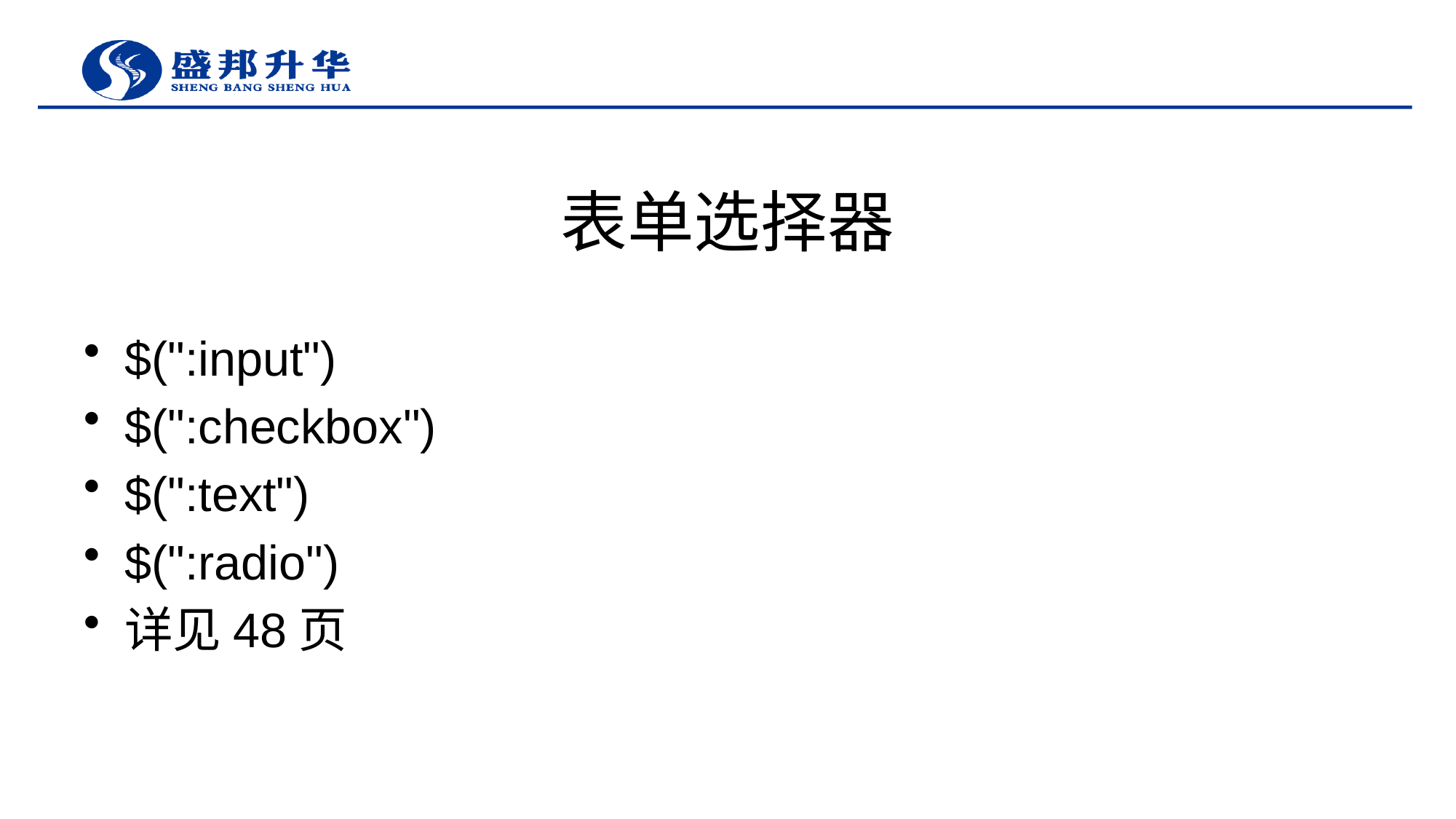

# 表单选择器
$(":input")
$(":checkbox")
$(":text")
$(":radio")
详见48页